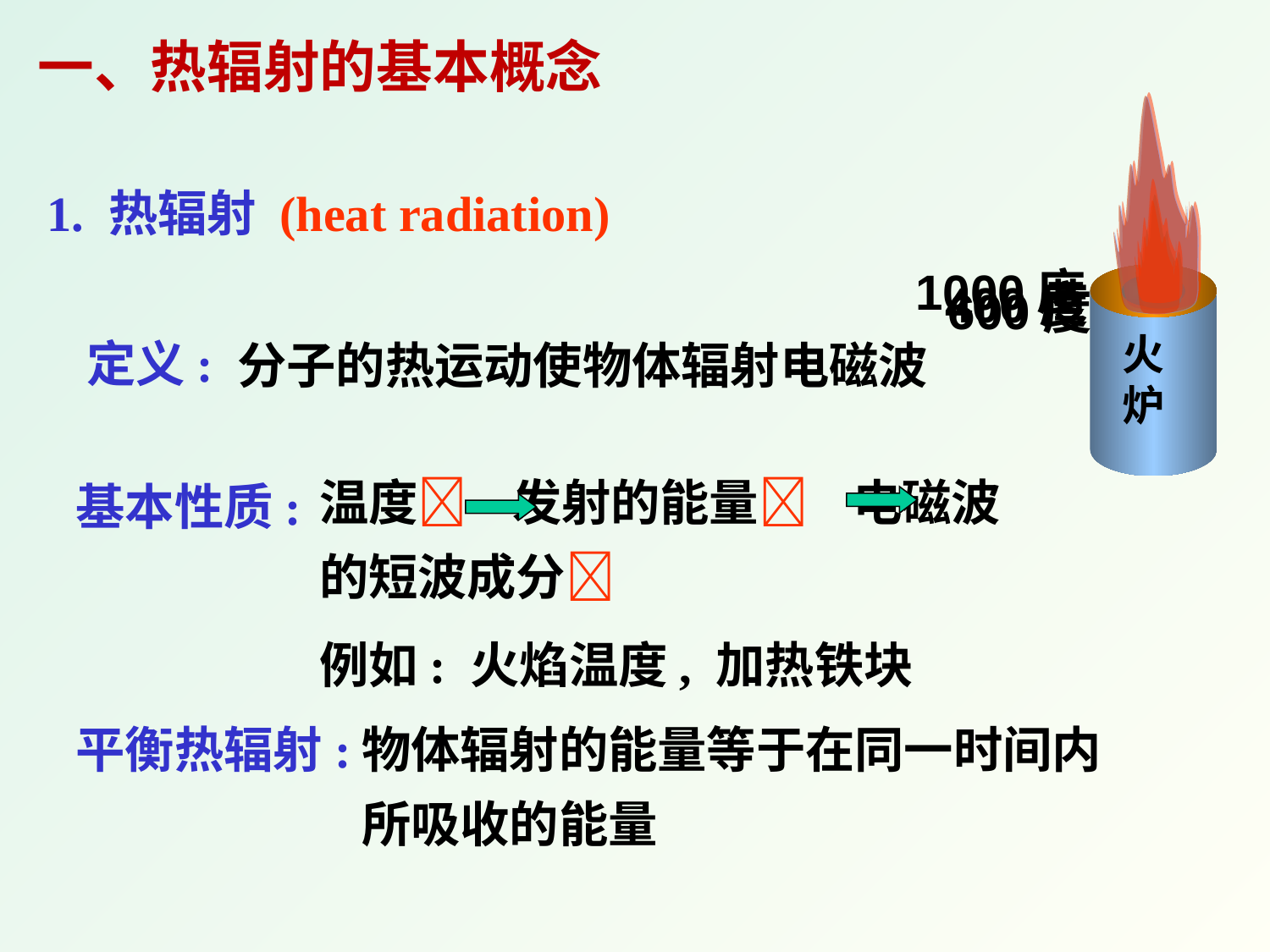

一、热辐射的基本概念

600度

400度

1000度
1. 热辐射 (heat radiation)

火
炉
定义:
分子的热运动使物体辐射电磁波
温度↑    发射的能量↑    电磁波
基本性质:

的短波成分↑
例如: 火焰温度, 加热铁块
平衡热辐射:
物体辐射的能量等于在同一时间内
所吸收的能量